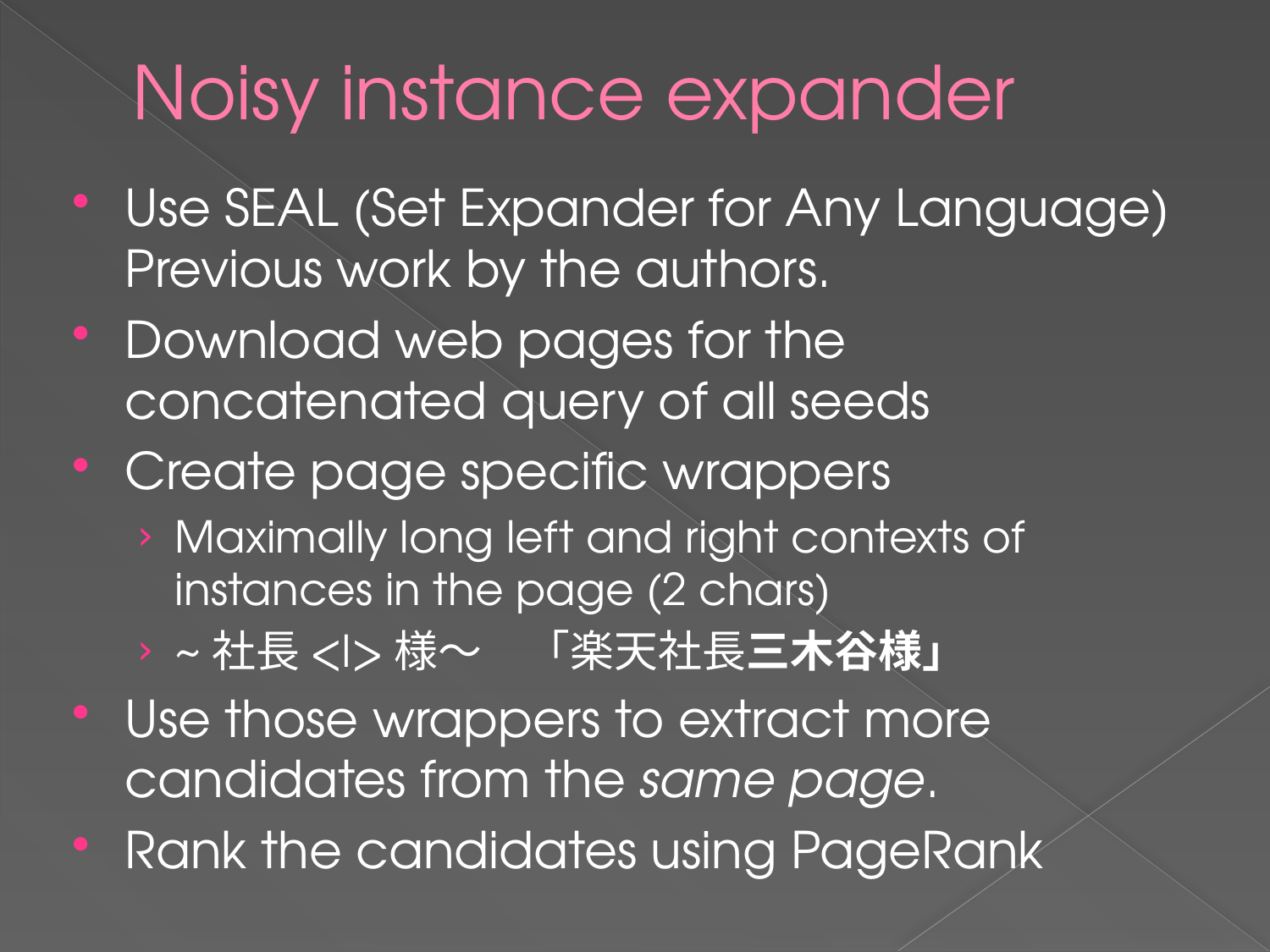

# Noisy instance expander
Use SEAL (Set Expander for Any Language) Previous work by the authors.
Download web pages for the concatenated query of all seeds
Create page specific wrappers
Maximally long left and right contexts of instances in the page (2 chars)
~社長<I>様～　「楽天社長三木谷様」
Use those wrappers to extract more candidates from the same page.
Rank the candidates using PageRank